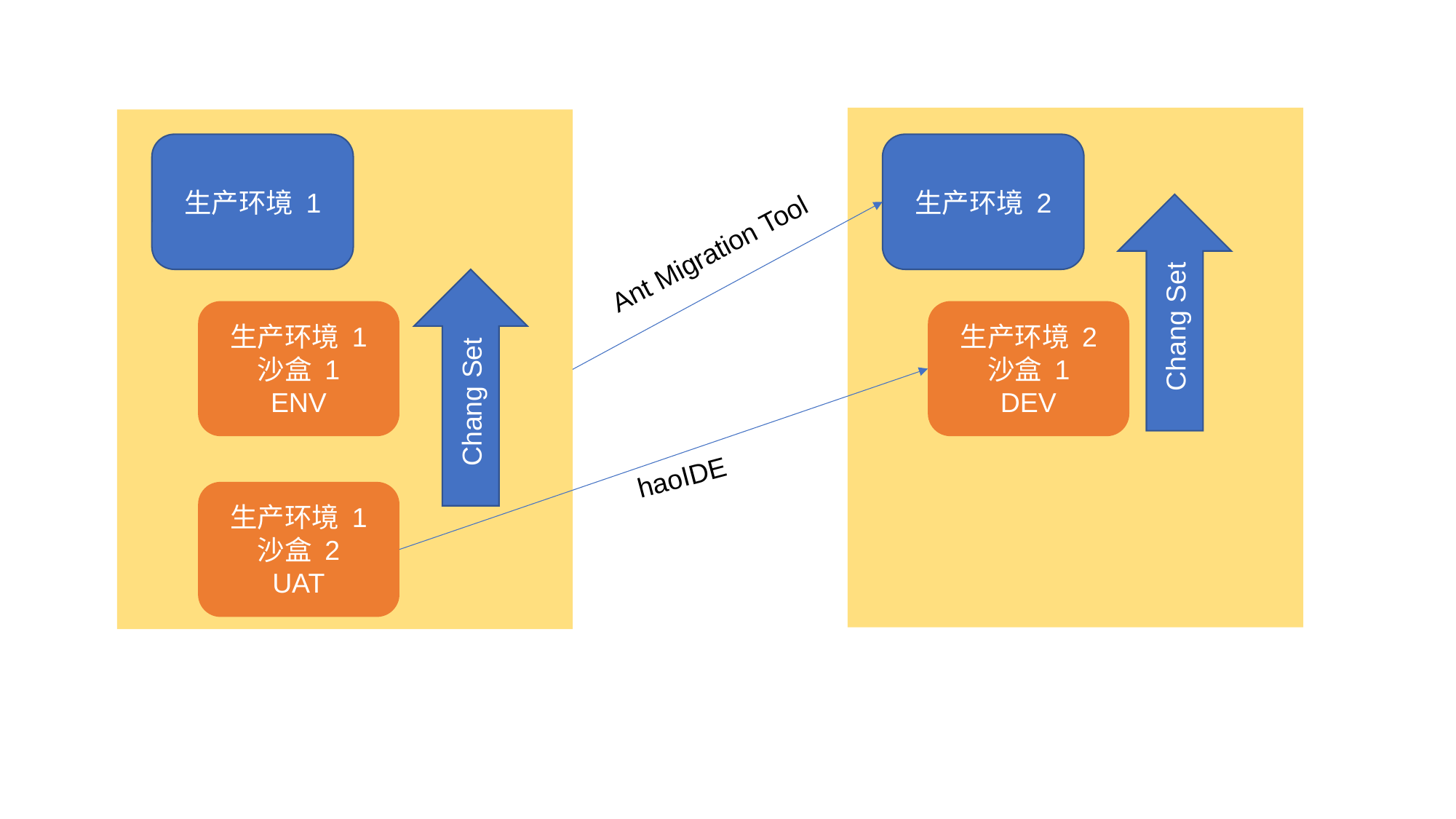

生产环境 1
生产环境 2
Ant Migration Tool
Chang Set
生产环境 2
沙盒 1
DEV
生产环境 1
沙盒 1
ENV
Chang Set
haoIDE
生产环境 1
沙盒 2
UAT